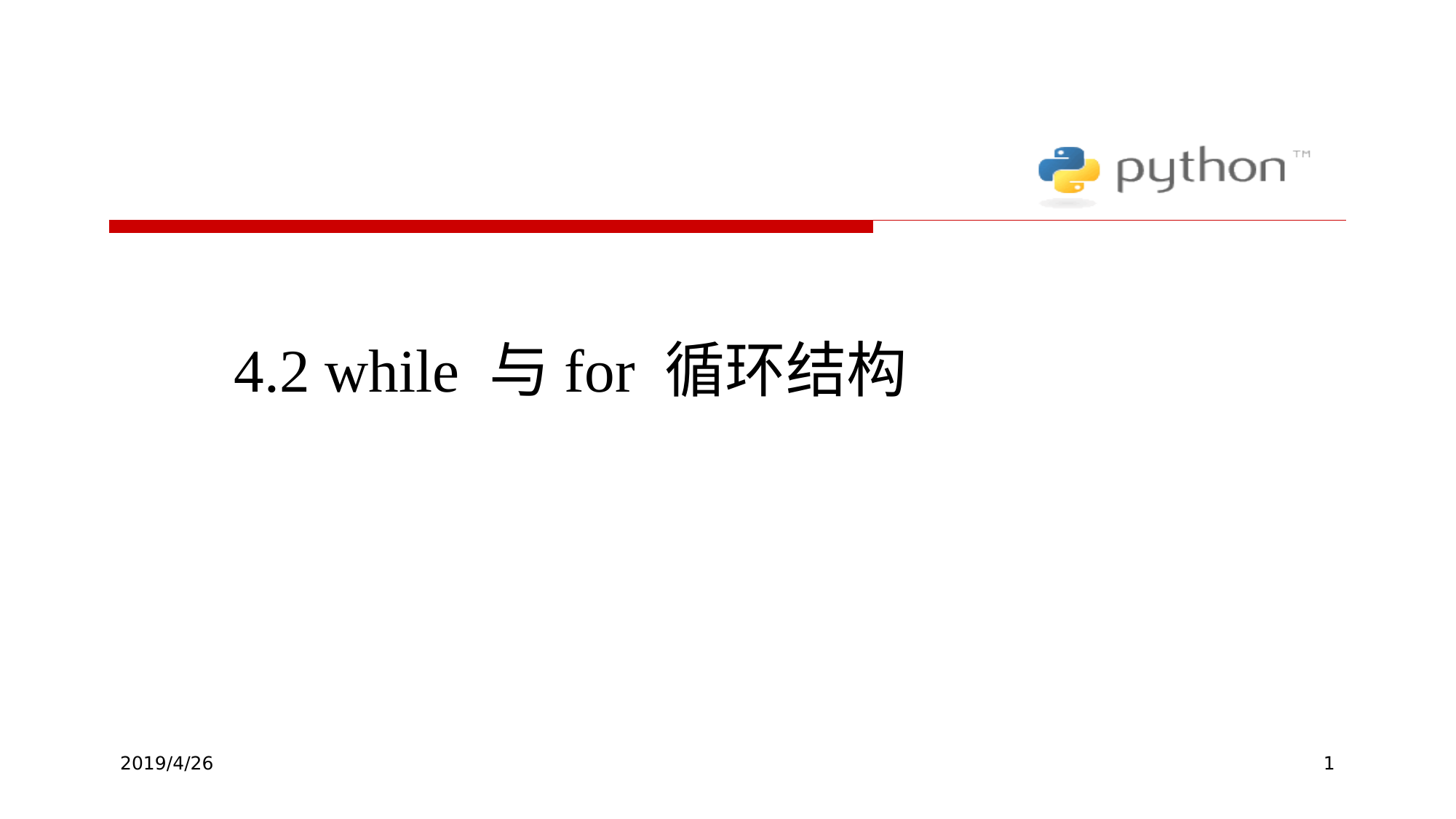

# 4.2 while 与for 循环结构
2019/4/26
9